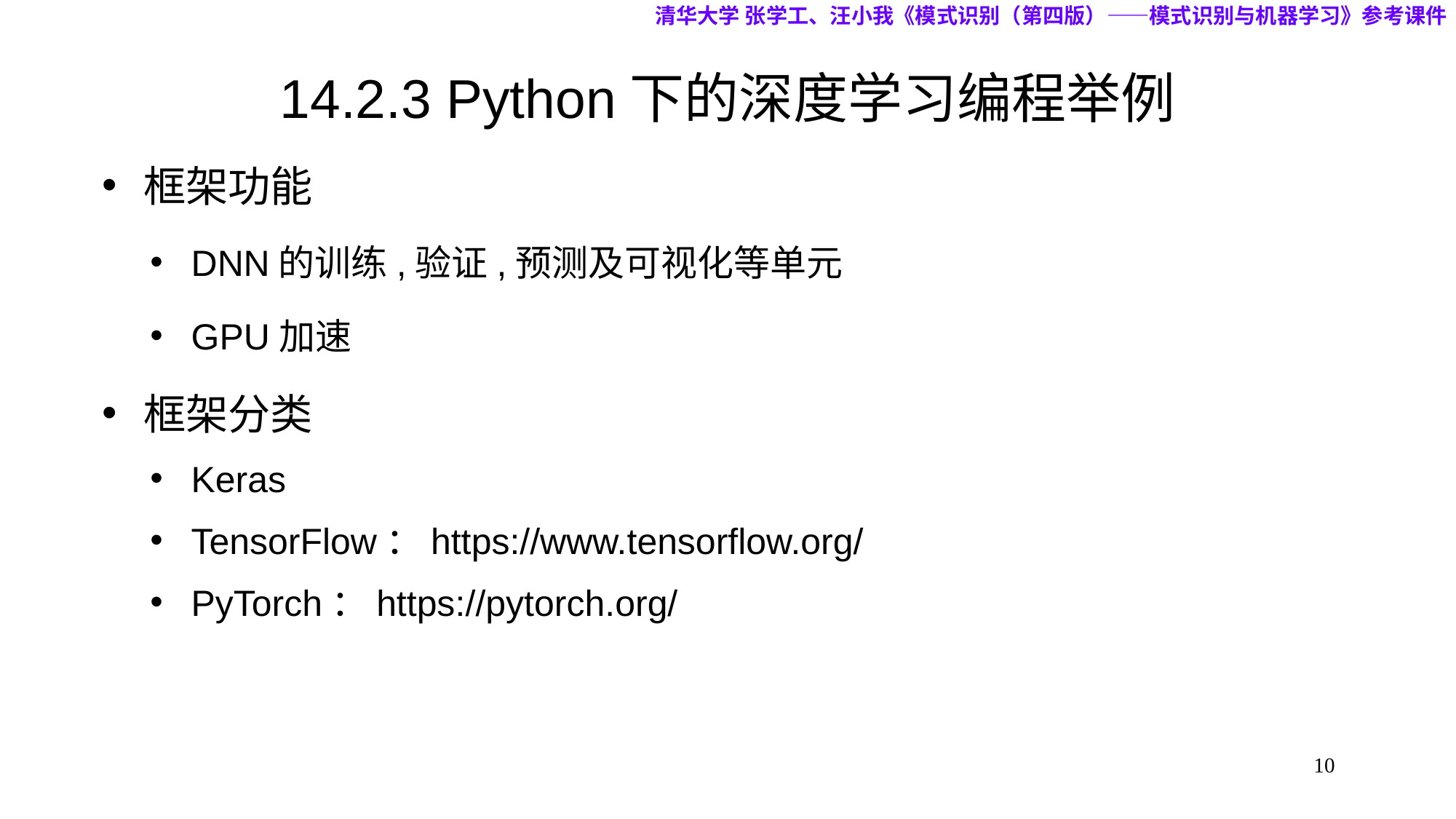

清华大学 张学工、汪小我《模式识别（第四版）——模式识别与机器学习》参考课件
14.2.3 Python下的深度学习编程举例
框架功能
DNN的训练,验证,预测及可视化等单元
GPU加速
框架分类
Keras
TensorFlow：https://www.tensorflow.org/
PyTorch：https://pytorch.org/
10